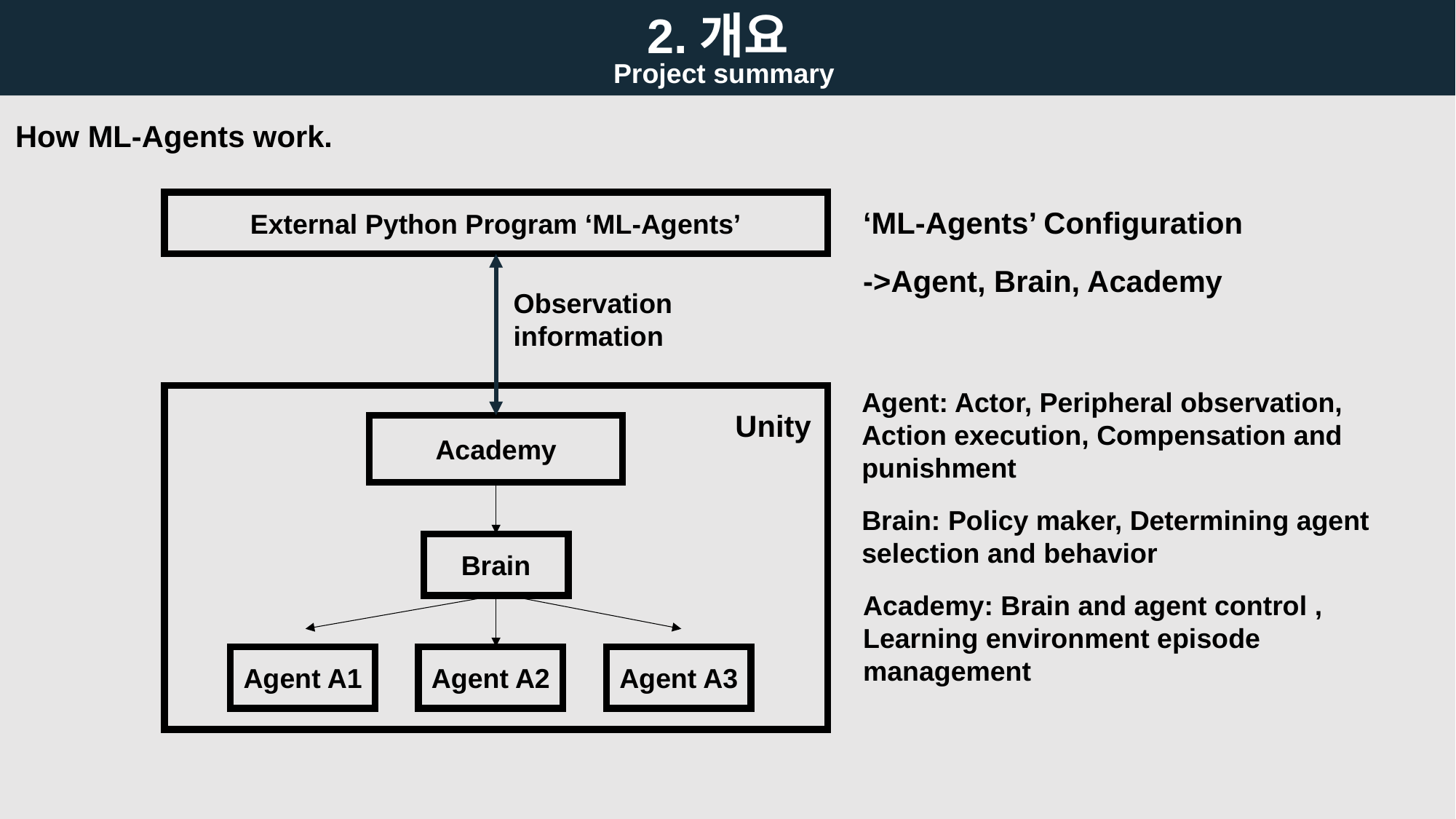

2.개요
Project summary
How ML-Agents work.
‘ML-Agents’ Configuration
->Agent, Brain, Academy
External Python Program ‘ML-Agents’
Unity

Academy
Brain
Agent A1
Agent A2
Agent A3
Observation information
Agent: Actor, Peripheral observation, Action execution, Compensation and punishment
Brain: Policy maker, Determining agent selection and behavior
Academy: Brain and agent control ,
Learning environment episode management